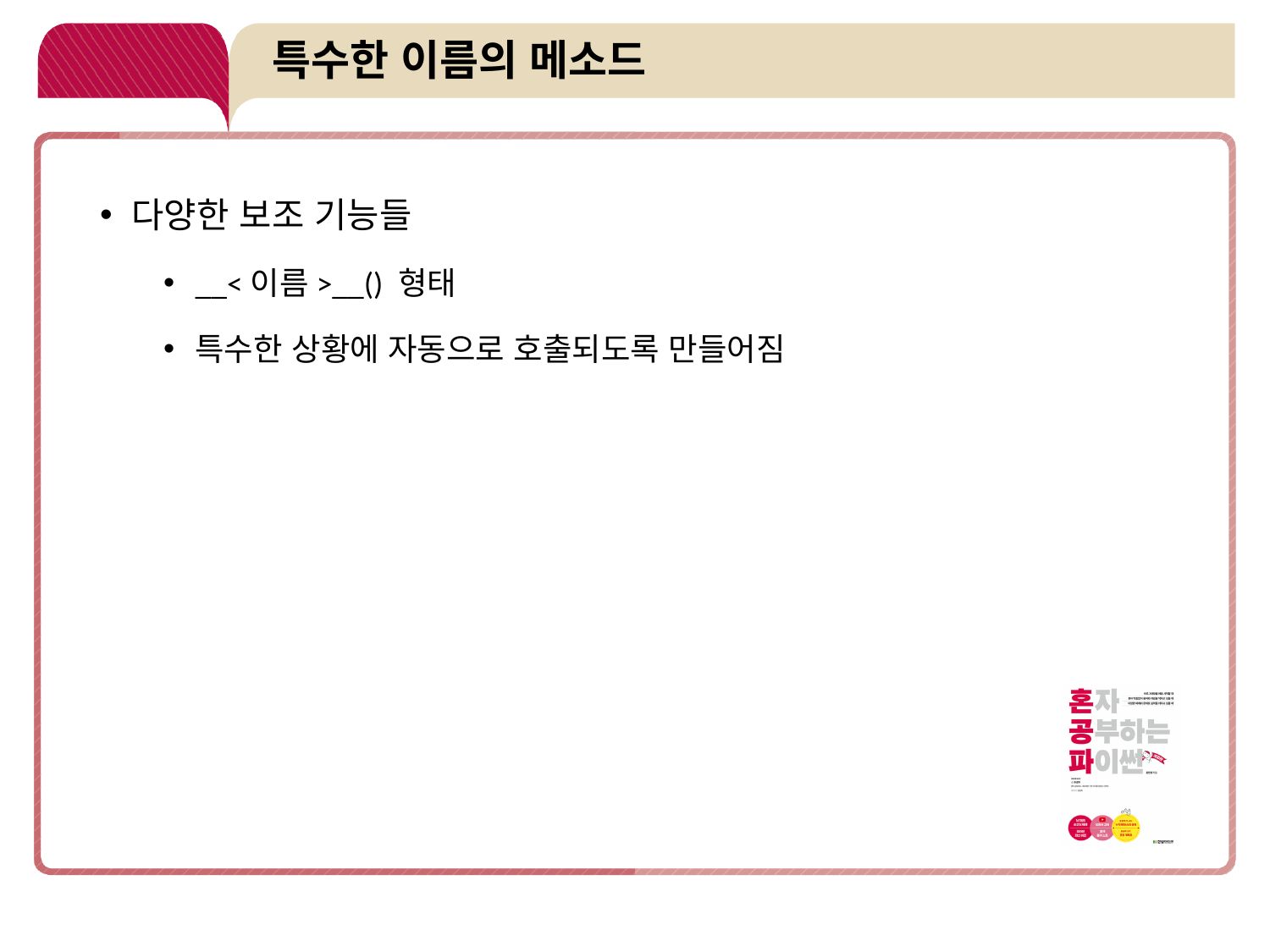

# 특수한 이름의 메소드
다양한 보조 기능들
__<이름>__() 형태
특수한 상황에 자동으로 호출되도록 만들어짐